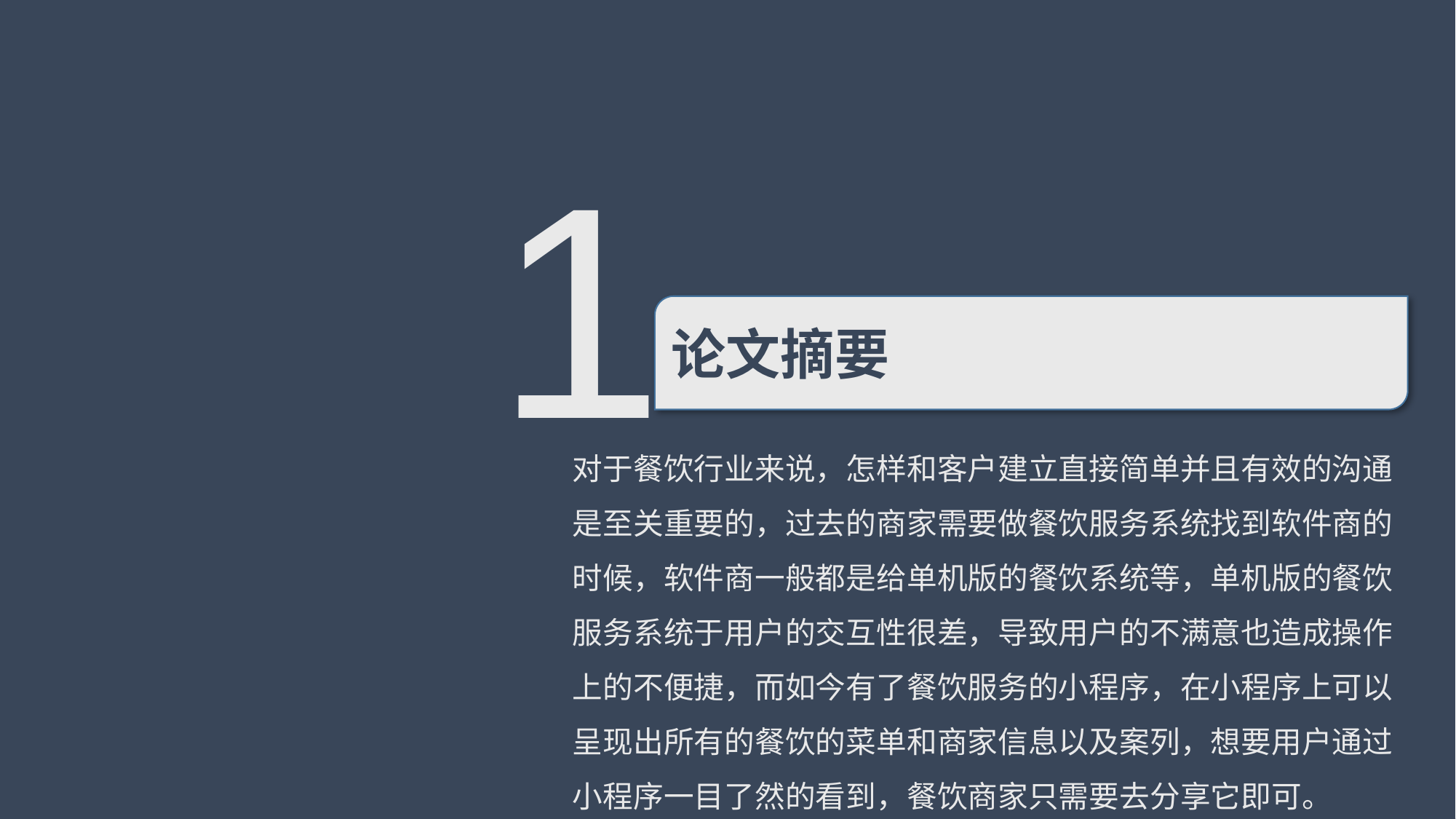

1
论文摘要
对于餐饮行业来说，怎样和客户建立直接简单并且有效的沟通是至关重要的，过去的商家需要做餐饮服务系统找到软件商的时候，软件商一般都是给单机版的餐饮系统等，单机版的餐饮服务系统于用户的交互性很差，导致用户的不满意也造成操作上的不便捷，而如今有了餐饮服务的小程序，在小程序上可以呈现出所有的餐饮的菜单和商家信息以及案列，想要用户通过小程序一目了然的看到，餐饮商家只需要去分享它即可。